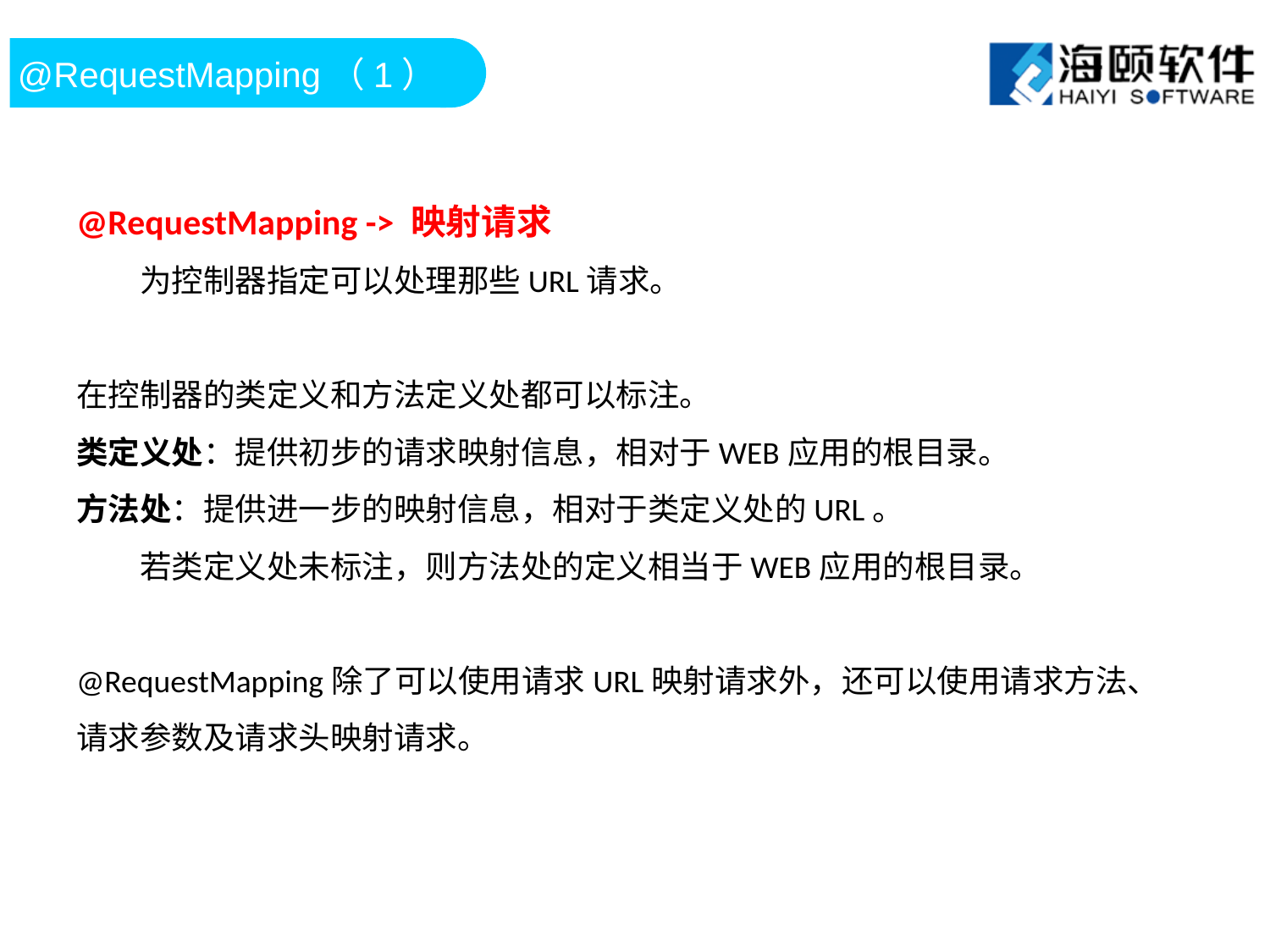

@RequestMapping（1）
@RequestMapping -> 映射请求
为控制器指定可以处理那些URL请求。

在控制器的类定义和方法定义处都可以标注。
类定义处：提供初步的请求映射信息，相对于WEB应用的根目录。
方法处：提供进一步的映射信息，相对于类定义处的URL。
若类定义处未标注，则方法处的定义相当于WEB应用的根目录。

@RequestMapping除了可以使用请求URL映射请求外，还可以使用请求方法、
请求参数及请求头映射请求。